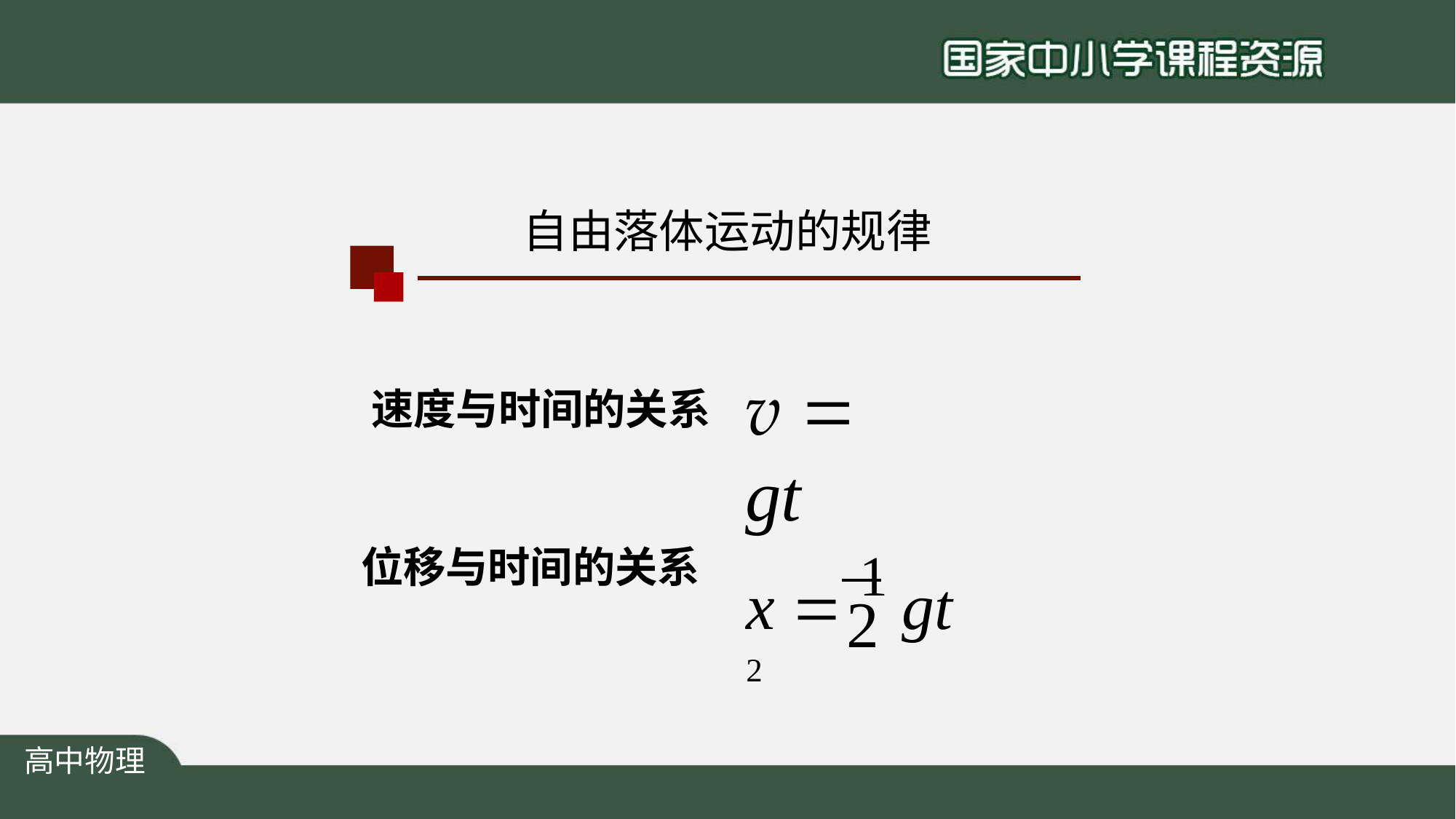

自由落体运动的规律

# v = gt
速度与时间的关系
x = 1 gt 2
位移与时间的关系

2
高中物理